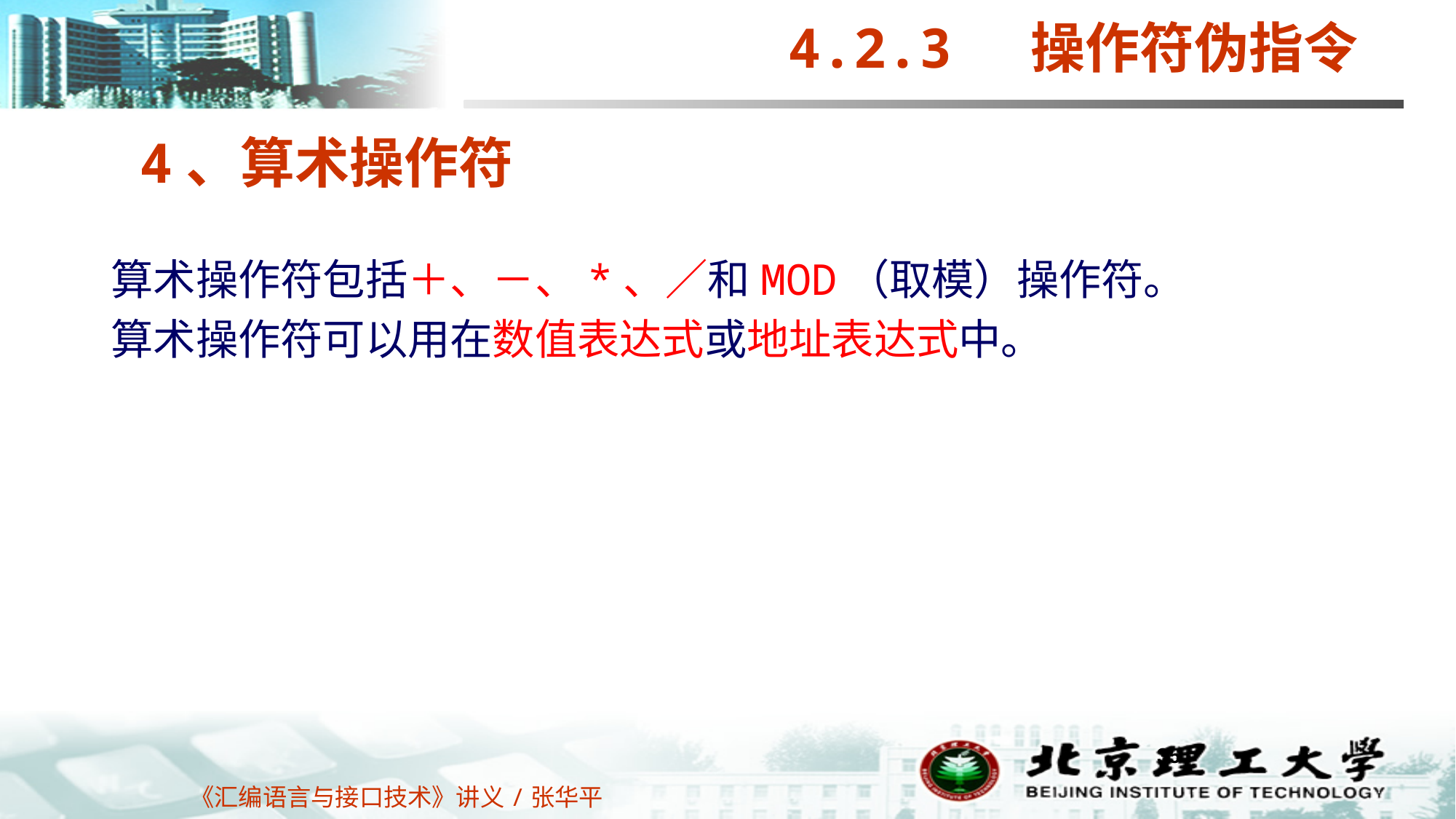

4.2.3  操作符伪指令
4、算术操作符
算术操作符包括＋、－、*、／和MOD（取模）操作符。
算术操作符可以用在数值表达式或地址表达式中。
35